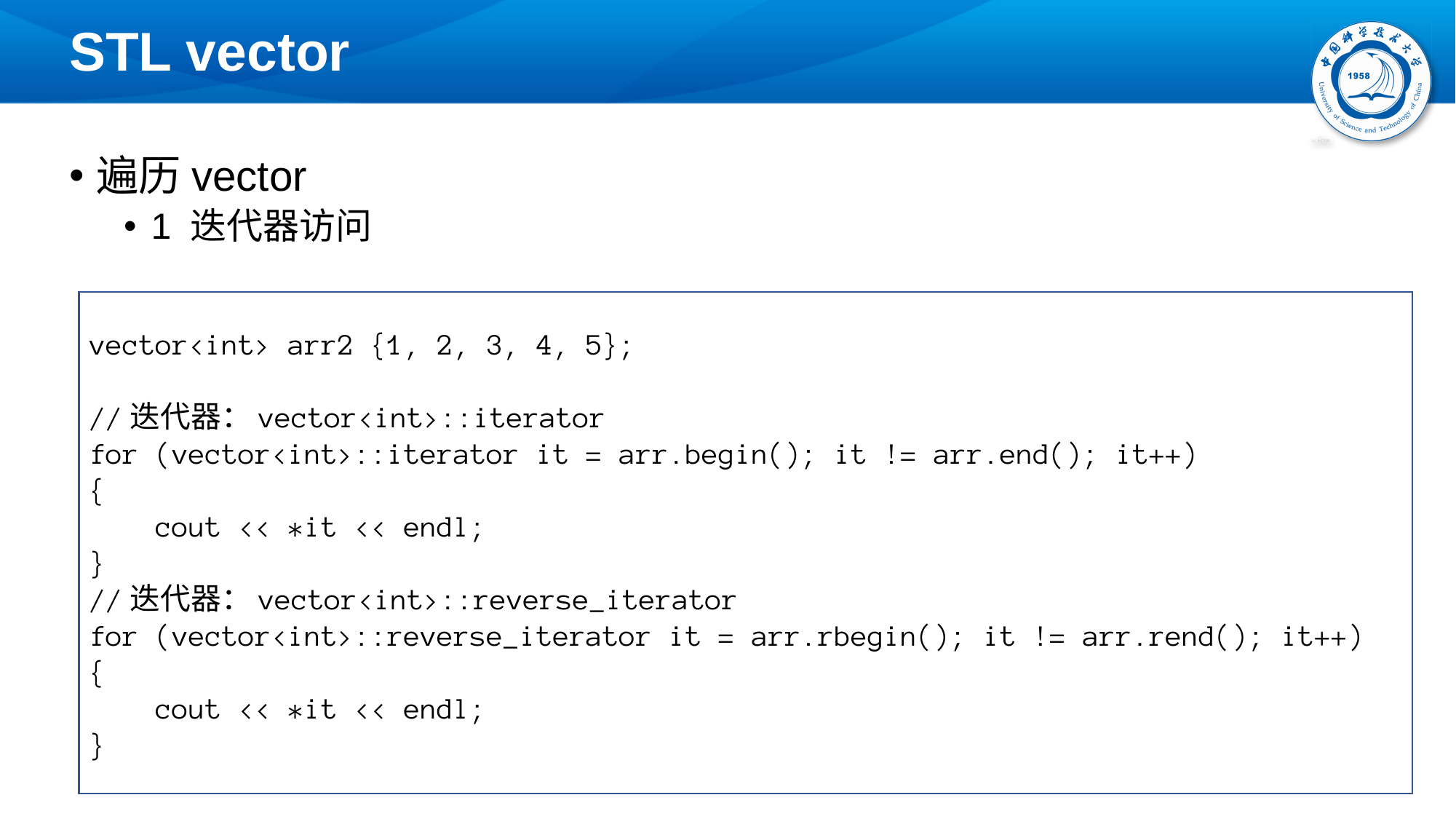

# STL vector
遍历vector
1 迭代器访问
vector<int> arr2 {1, 2, 3, 4, 5};

//迭代器：vector<int>::iterator
for (vector<int>::iterator it = arr.begin(); it != arr.end(); it++)
{
    cout << *it << endl;
}
//迭代器：vector<int>::reverse_iterator
for (vector<int>::reverse_iterator it = arr.rbegin(); it != arr.rend(); it++)
{
    cout << *it << endl;
}